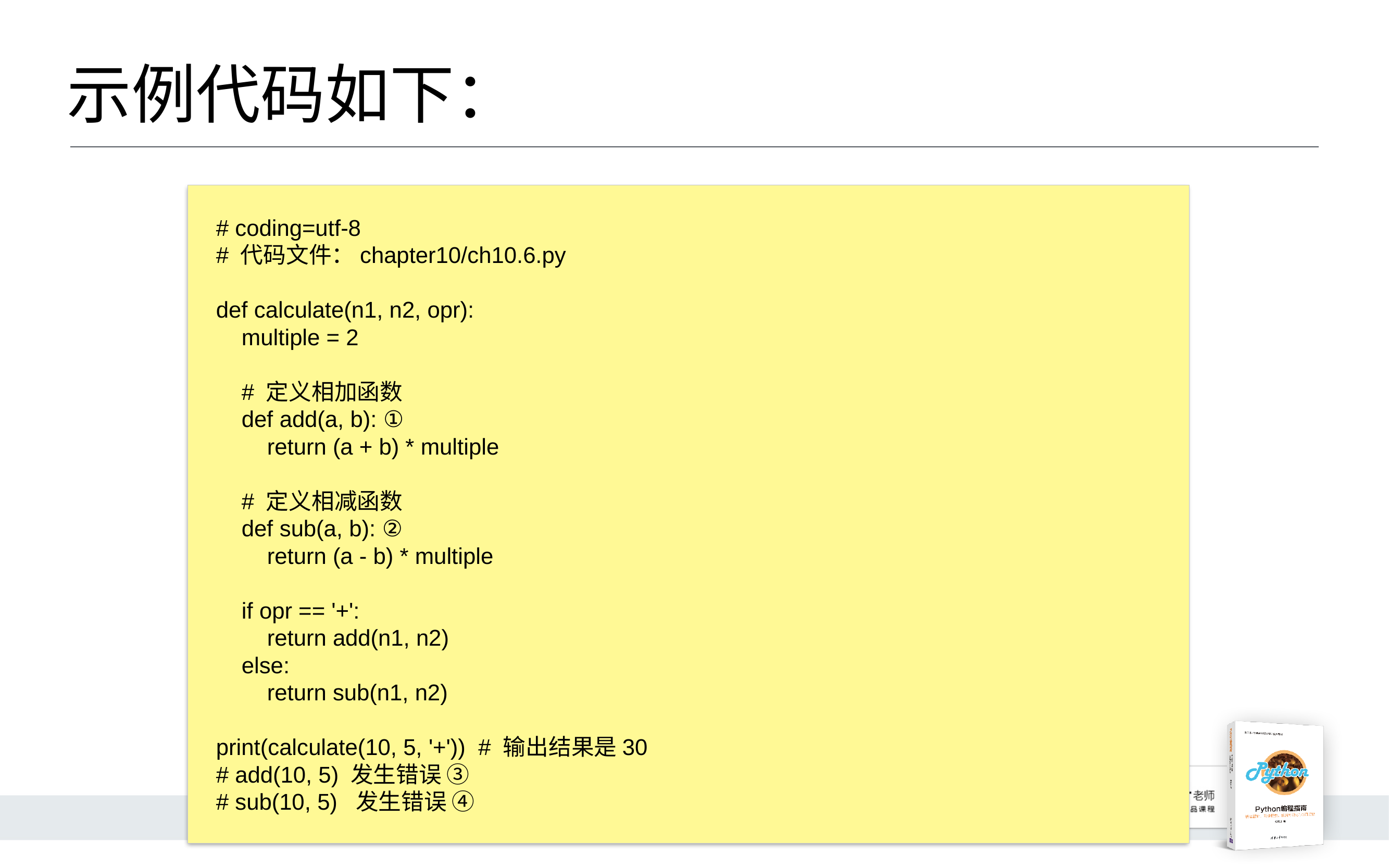

# 示例代码如下：
# coding=utf-8
# 代码文件：chapter10/ch10.6.py

def calculate(n1, n2, opr):
    multiple = 2

    # 定义相加函数
    def add(a, b): ①
        return (a + b) * multiple

    # 定义相减函数
    def sub(a, b): ②
        return (a - b) * multiple

    if opr == '+':
        return add(n1, n2)
    else:
        return sub(n1, n2)

print(calculate(10, 5, '+'))  # 输出结果是30
# add(10, 5) 发生错误 ③
# sub(10, 5)  发生错误 ④